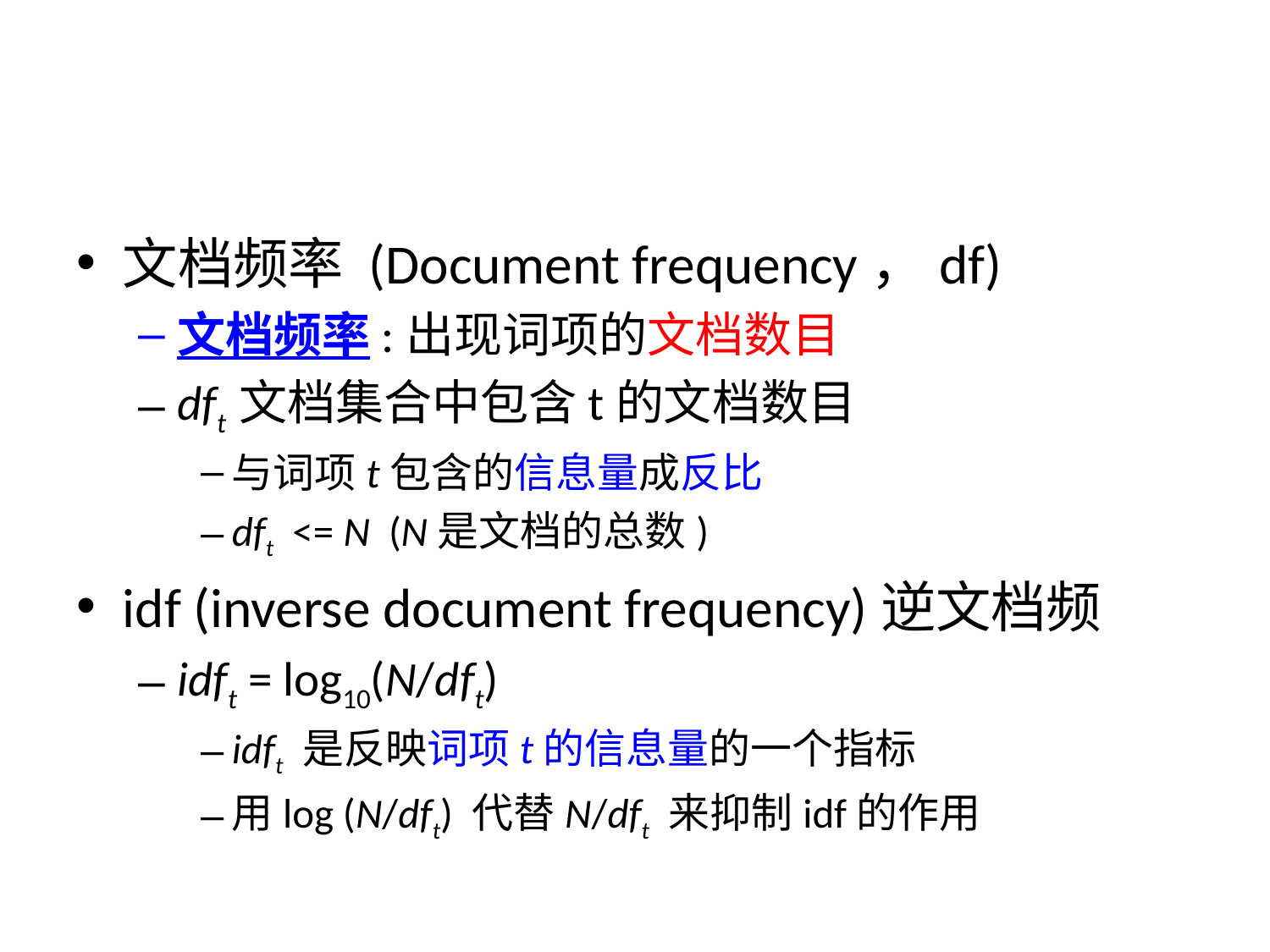

#
文档频率 (Document frequency，df)
文档频率:出现词项的文档数目
dft 文档集合中包含t的文档数目
与词项t包含的信息量成反比
dft  <= N  (N是文档的总数)
idf (inverse document frequency)逆文档频
idft = log10(N/dft)
idft 是反映词项t的信息量的一个指标
用log (N/dft) 代替N/dft 来抑制idf的作用